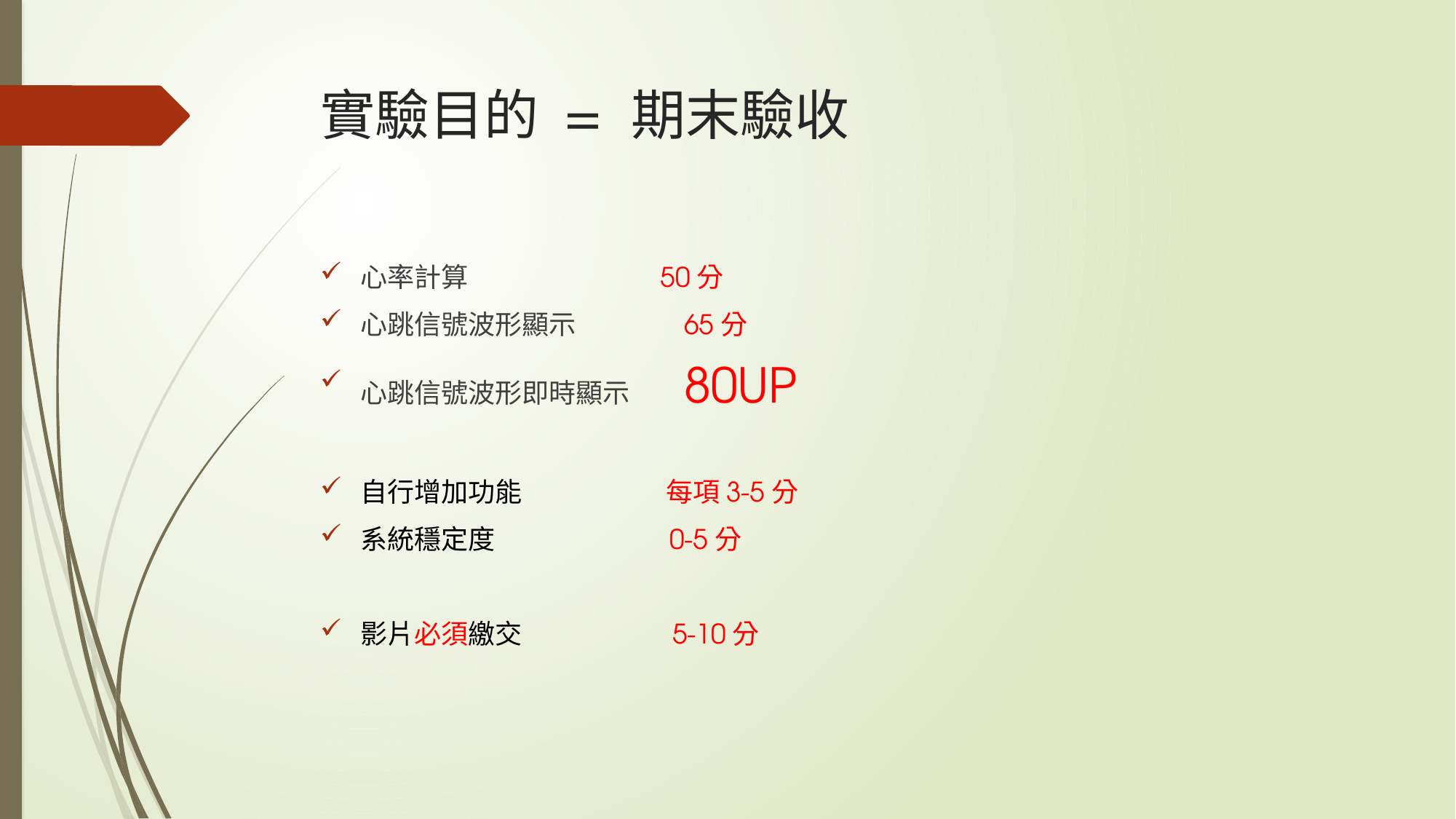

# 實驗目的 = 期末驗收
心率計算                               50分
心跳信號波形顯示                 65分
心跳信號波形即時顯示        	80UP

自行增加功能                        每項3-5分
系統穩定度                            0-5分

影片必須繳交                        5-10分